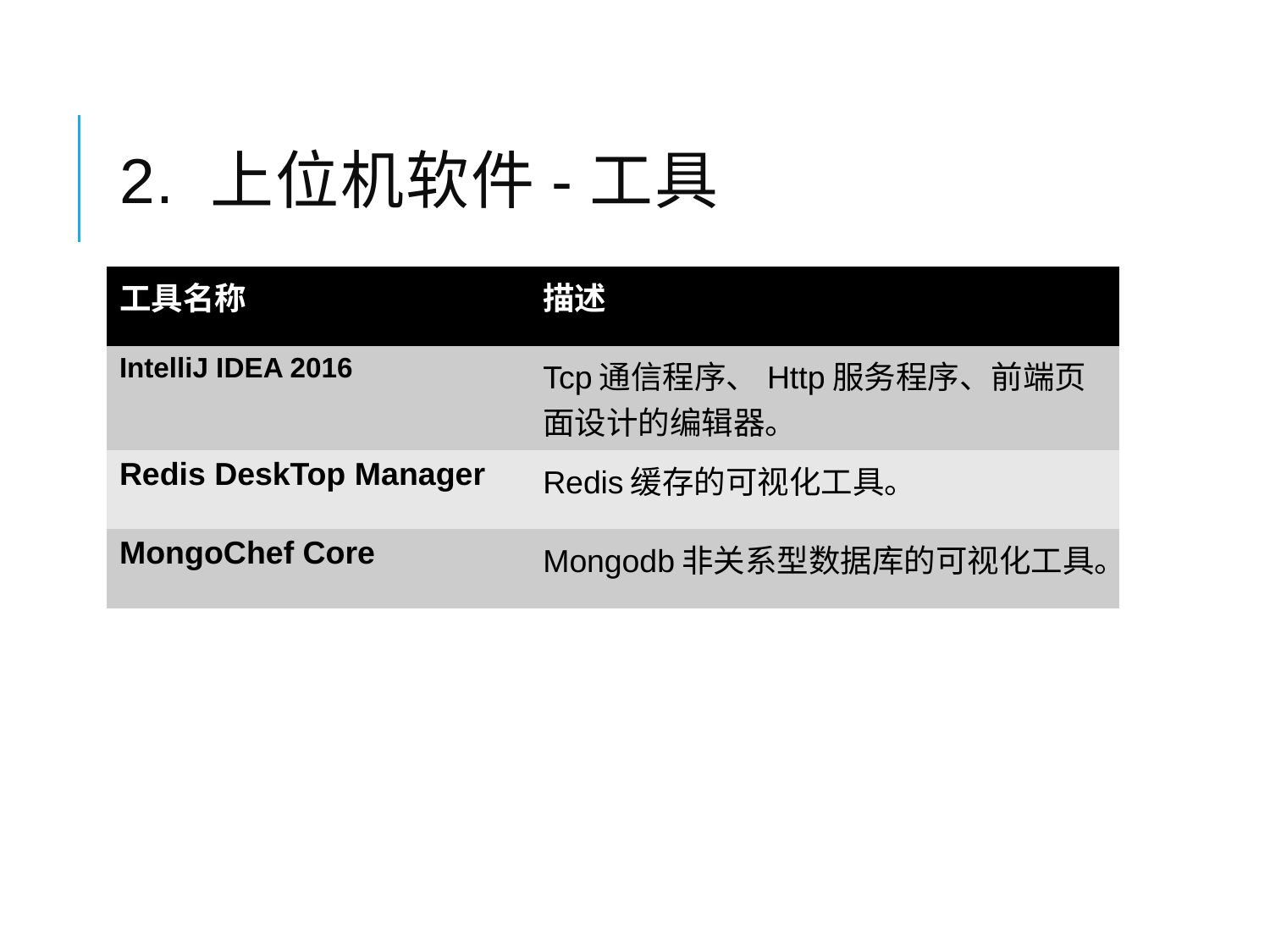

# 2. 上位机软件-工具
| 工具名称 | 描述 |
| --- | --- |
| IntelliJ IDEA 2016 | Tcp通信程序、Http服务程序、前端页面设计的编辑器。 |
| Redis DeskTop Manager | Redis缓存的可视化工具。 |
| MongoChef Core | Mongodb非关系型数据库的可视化工具。 |